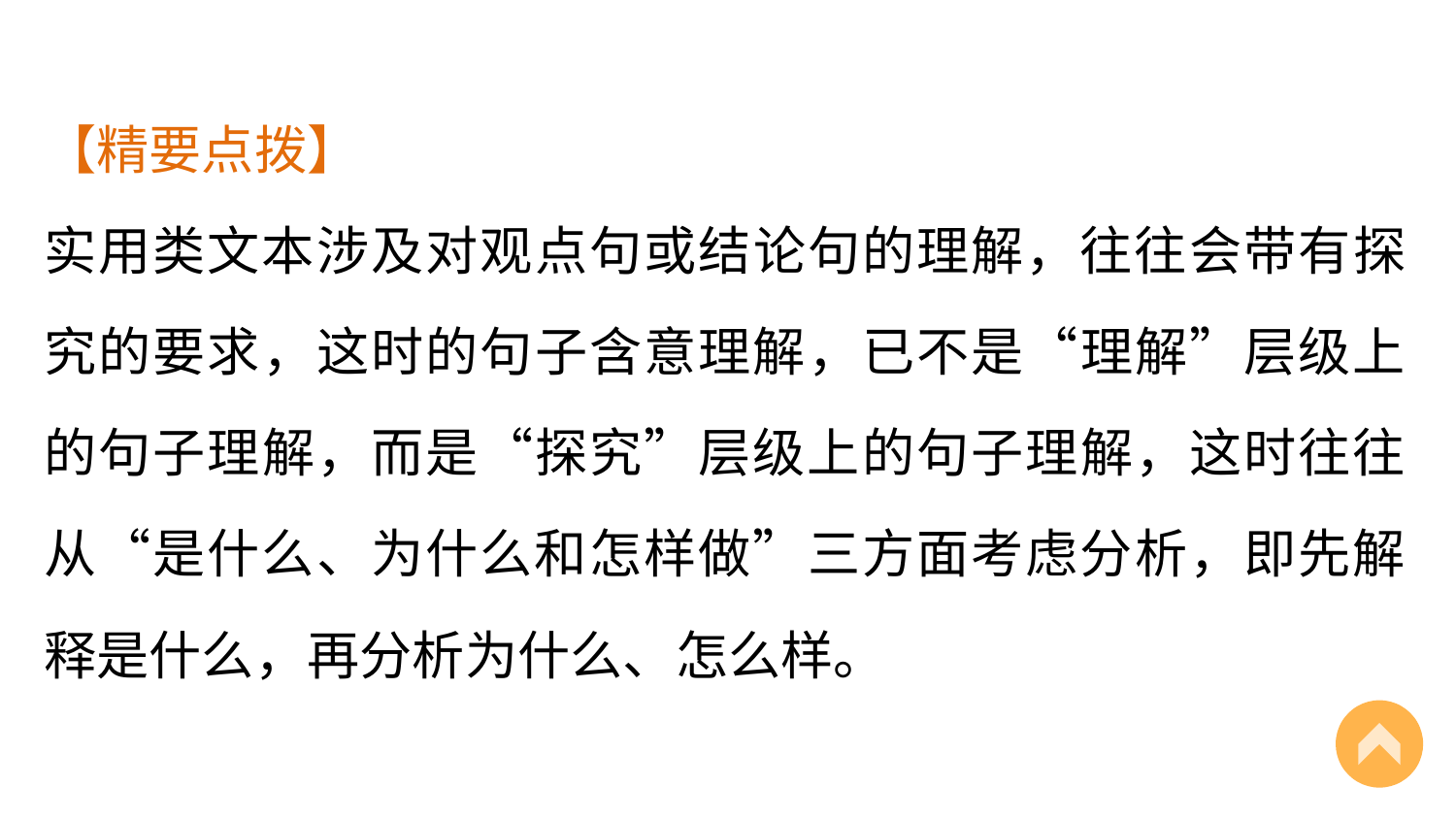

【精要点拨】
实用类文本涉及对观点句或结论句的理解，往往会带有探究的要求，这时的句子含意理解，已不是“理解”层级上的句子理解，而是“探究”层级上的句子理解，这时往往从“是什么、为什么和怎样做”三方面考虑分析，即先解释是什么，再分析为什么、怎么样。